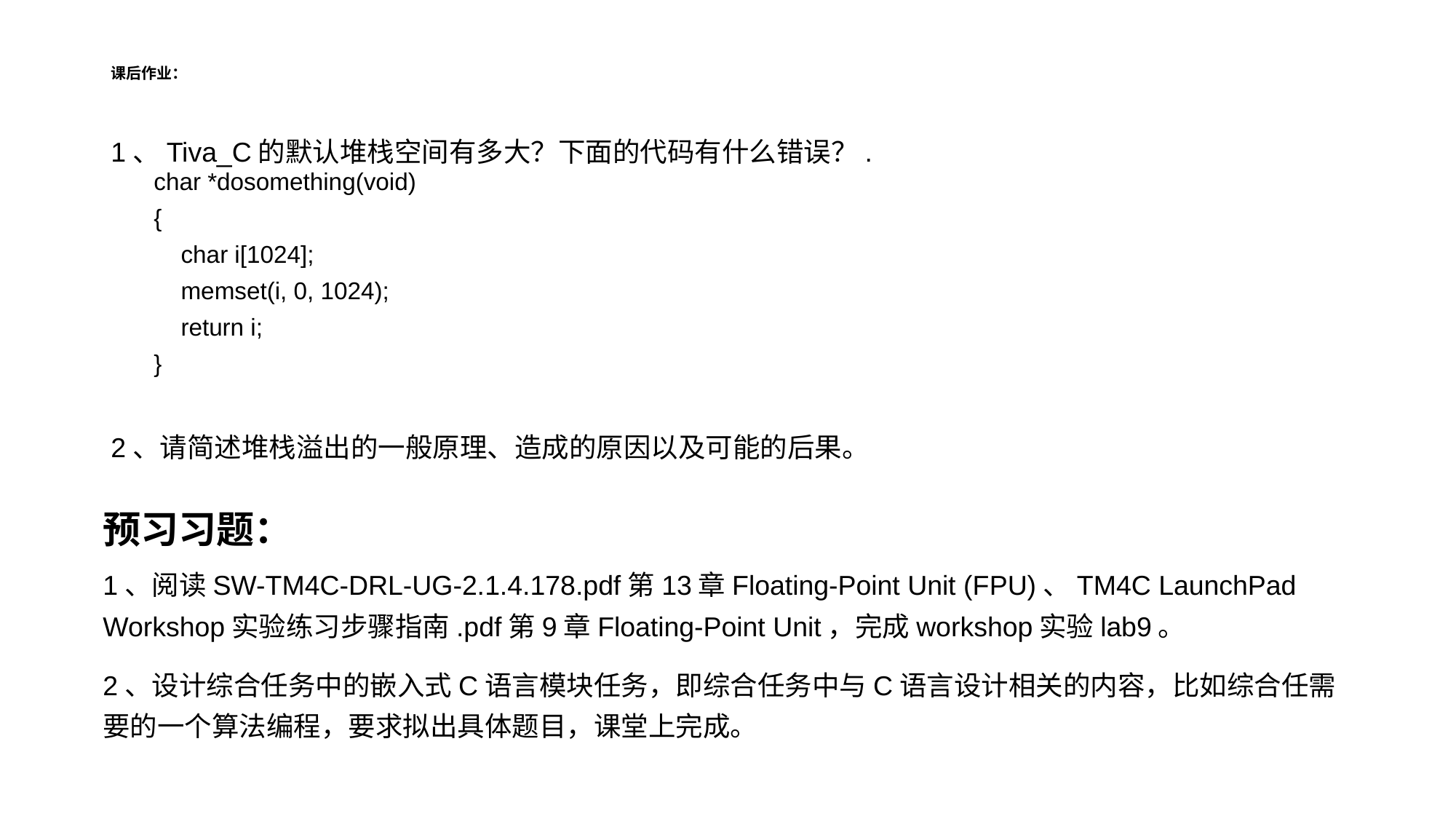

# 课后作业：
1、Tiva_C的默认堆栈空间有多大？下面的代码有什么错误？.

2、请简述堆栈溢出的一般原理、造成的原因以及可能的后果。
char *dosomething(void)
{
    char i[1024];
    memset(i, 0, 1024);
    return i;
}
预习习题：
1、阅读SW-TM4C-DRL-UG-2.1.4.178.pdf第13章Floating-Point Unit (FPU)、TM4C LaunchPad Workshop实验练习步骤指南.pdf第9章Floating-Point Unit，完成workshop实验lab9。
2、设计综合任务中的嵌入式C语言模块任务，即综合任务中与C语言设计相关的内容，比如综合任需要的一个算法编程，要求拟出具体题目，课堂上完成。